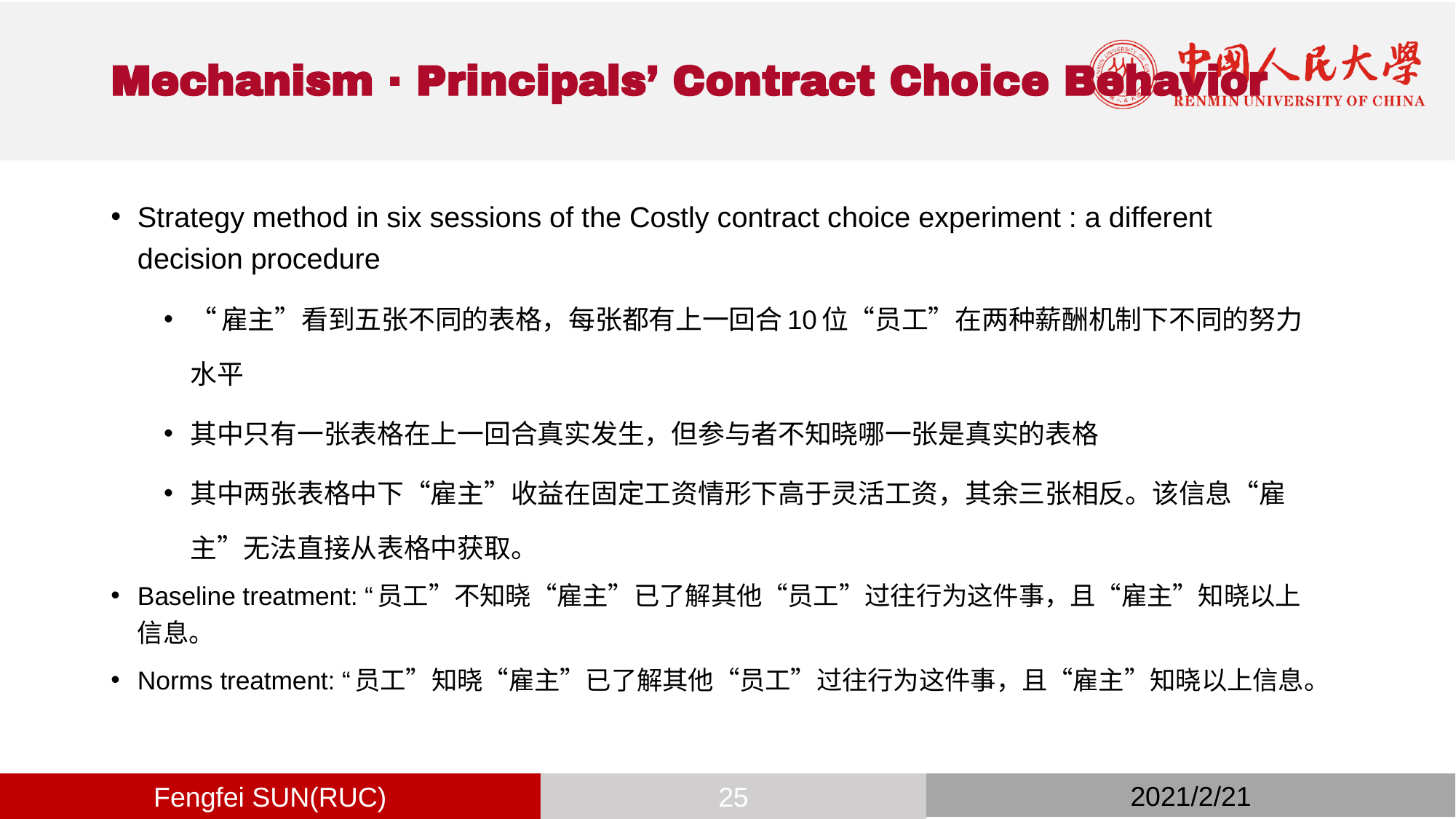

# Mechanism · Principals’ Contract Choice Behavior
Strategy method in six sessions of the Costly contract choice experiment : a different decision procedure
“雇主”看到五张不同的表格，每张都有上一回合10位“员工”在两种薪酬机制下不同的努力水平
其中只有一张表格在上一回合真实发生，但参与者不知晓哪一张是真实的表格
其中两张表格中下“雇主”收益在固定工资情形下高于灵活工资，其余三张相反。该信息“雇主”无法直接从表格中获取。
Baseline treatment: “员工”不知晓“雇主”已了解其他“员工”过往行为这件事，且“雇主”知晓以上信息。
Norms treatment: “员工”知晓“雇主”已了解其他“员工”过往行为这件事，且“雇主”知晓以上信息。